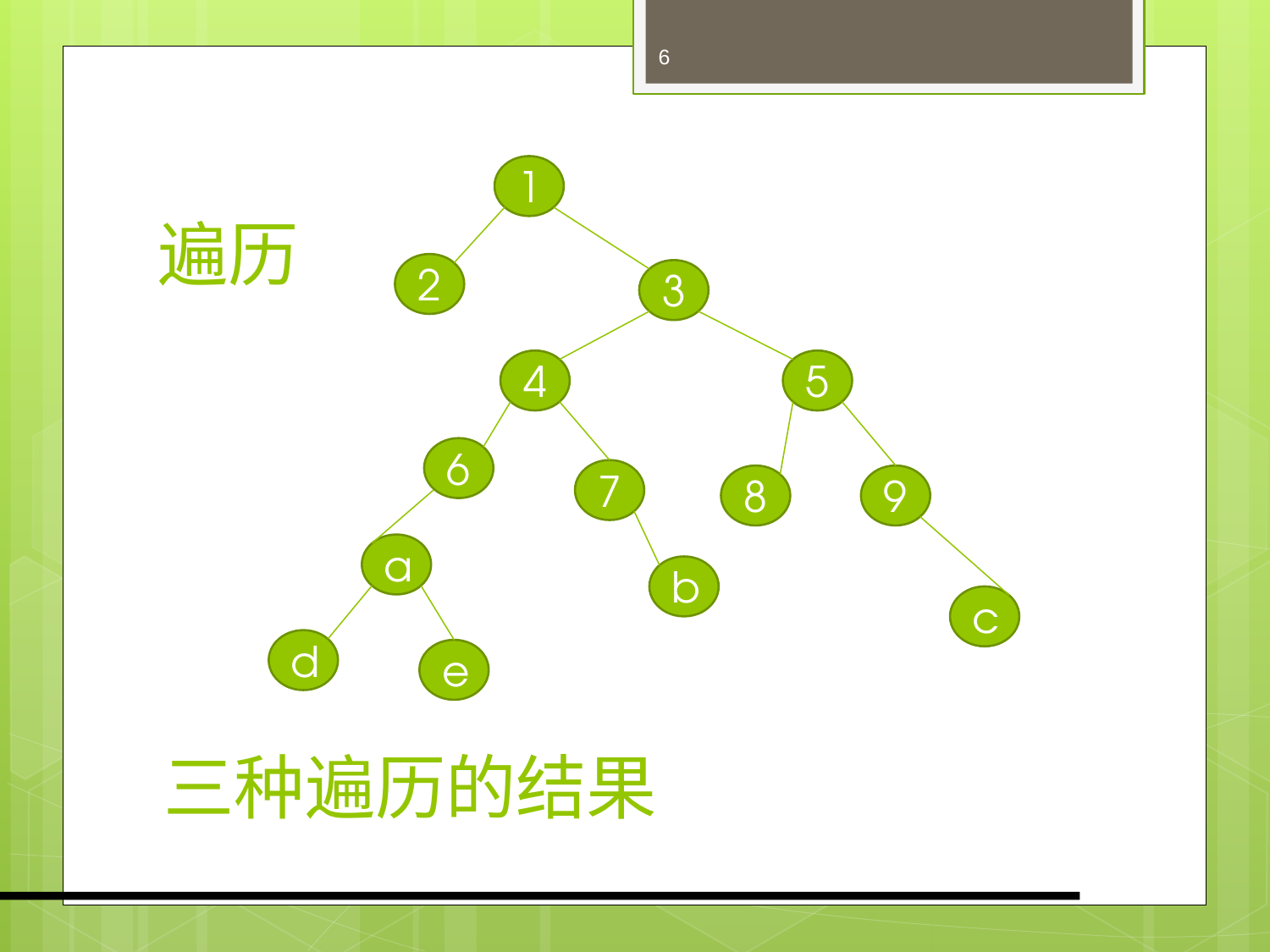

6
# 遍历
1
2
3
4
5
6
7
8
9
a
b
c
d
e
三种遍历的结果